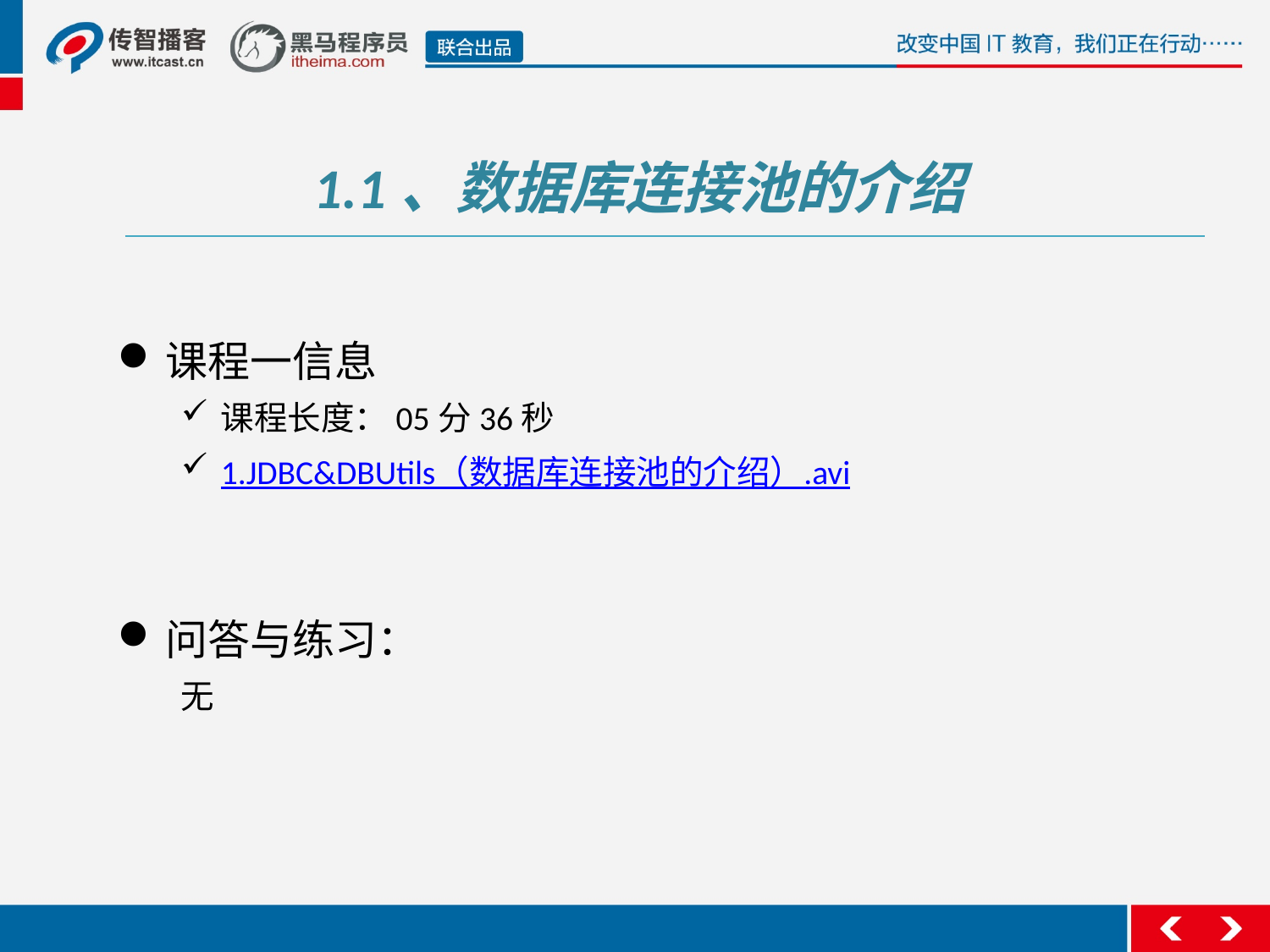

1.1、数据库连接池的介绍

课程一信息
课程长度：05分36秒
1.JDBC&DBUtils（数据库连接池的介绍）.avi

问答与练习：
无